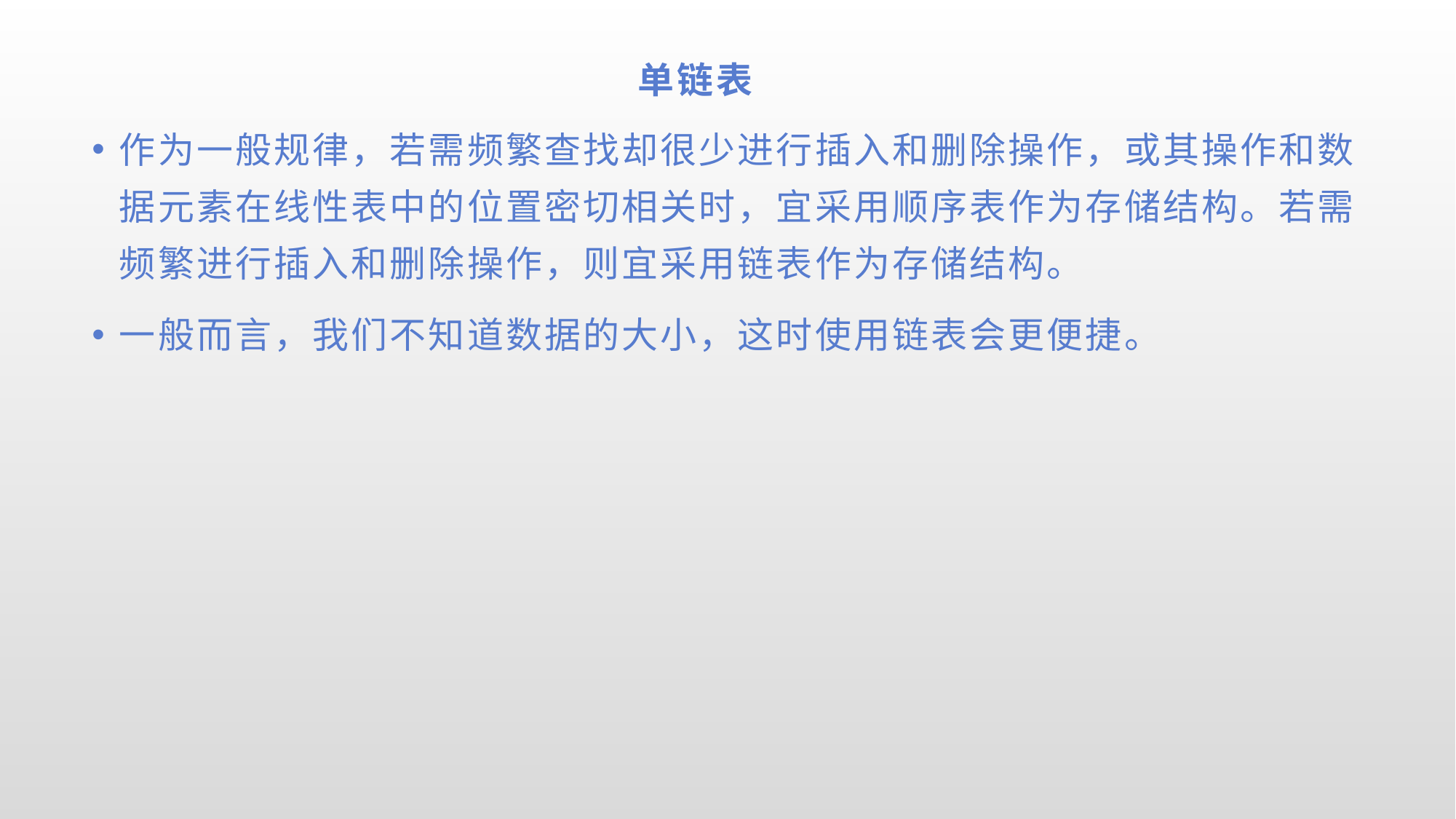

# 单链表
作为一般规律，若需频繁查找却很少进行插入和删除操作，或其操作和数据元素在线性表中的位置密切相关时，宜采用顺序表作为存储结构。若需频繁进行插入和删除操作，则宜采用链表作为存储结构。
一般而言，我们不知道数据的大小，这时使用链表会更便捷。